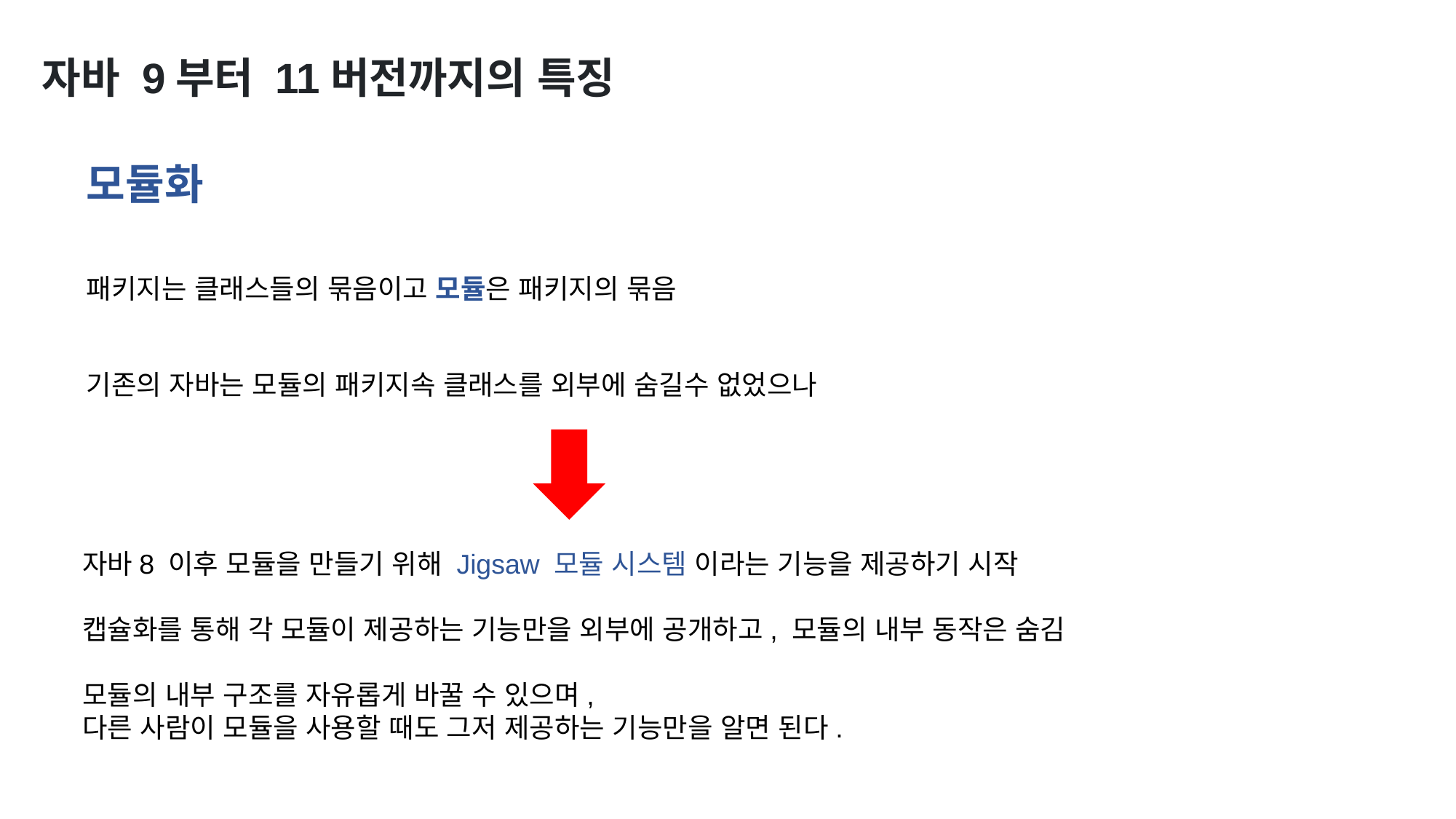

자바 9부터 11버전까지의 특징
모듈화
패키지는 클래스들의 묶음이고 모듈은 패키지의 묶음

기존의 자바는 모듈의 패키지속 클래스를 외부에 숨길수 없었으나

자바8 이후 모듈을 만들기 위해 Jigsaw 모듈 시스템 이라는 기능을 제공하기 시작

캡슐화를 통해 각 모듈이 제공하는 기능만을 외부에 공개하고, 모듈의 내부 동작은 숨김

모듈의 내부 구조를 자유롭게 바꿀 수 있으며,
다른 사람이 모듈을 사용할 때도 그저 제공하는 기능만을 알면 된다.